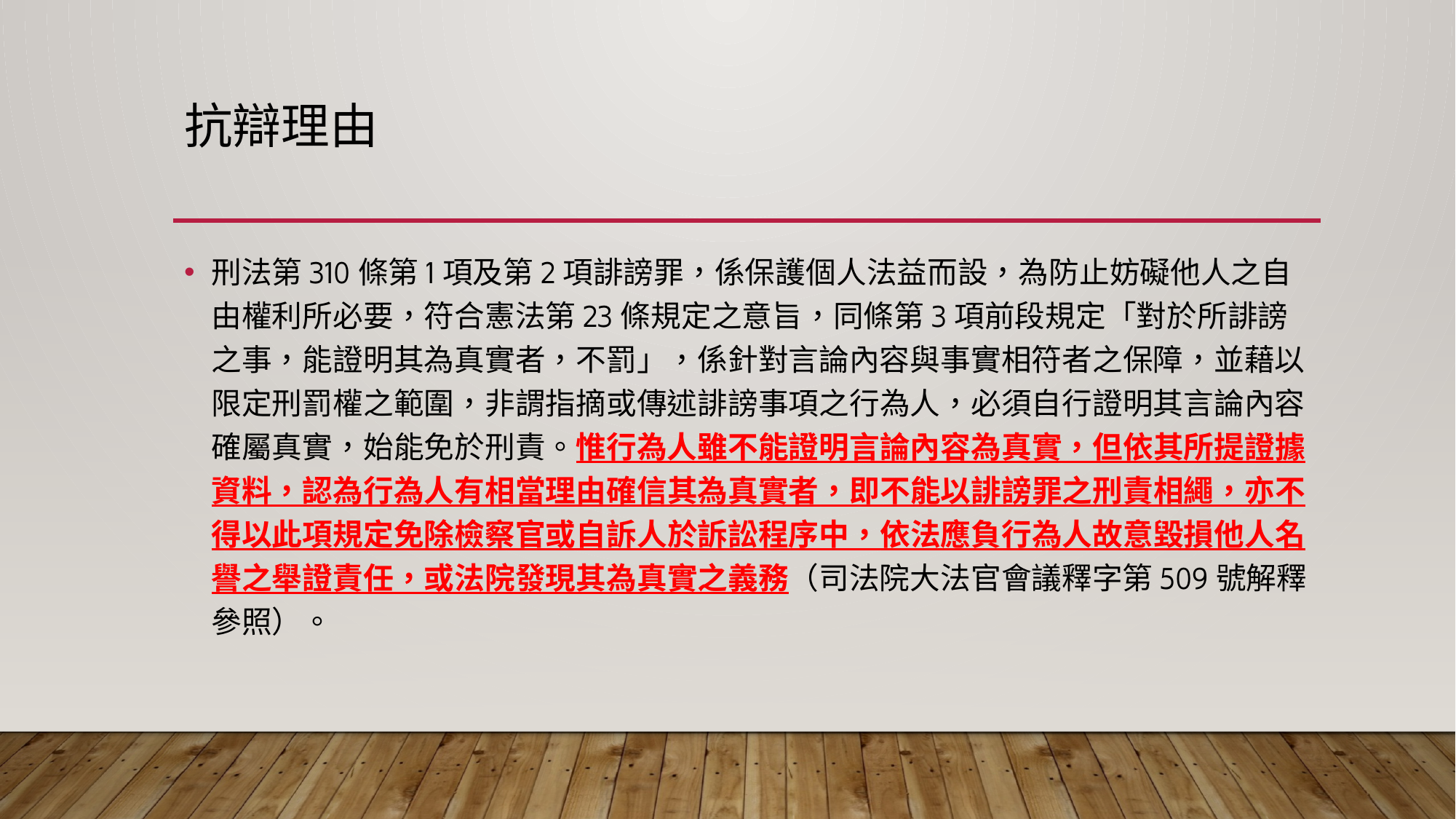

# 抗辯理由
刑法第310條第1項及第2項誹謗罪，係保護個人法益而設，為防止妨礙他人之自由權利所必要，符合憲法第23條規定之意旨，同條第3項前段規定「對於所誹謗之事，能證明其為真實者，不罰」，係針對言論內容與事實相符者之保障，並藉以限定刑罰權之範圍，非謂指摘或傳述誹謗事項之行為人，必須自行證明其言論內容確屬真實，始能免於刑責。惟行為人雖不能證明言論內容為真實，但依其所提證據資料，認為行為人有相當理由確信其為真實者，即不能以誹謗罪之刑責相繩，亦不得以此項規定免除檢察官或自訴人於訴訟程序中，依法應負行為人故意毀損他人名譽之舉證責任，或法院發現其為真實之義務（司法院大法官會議釋字第509號解釋參照）。